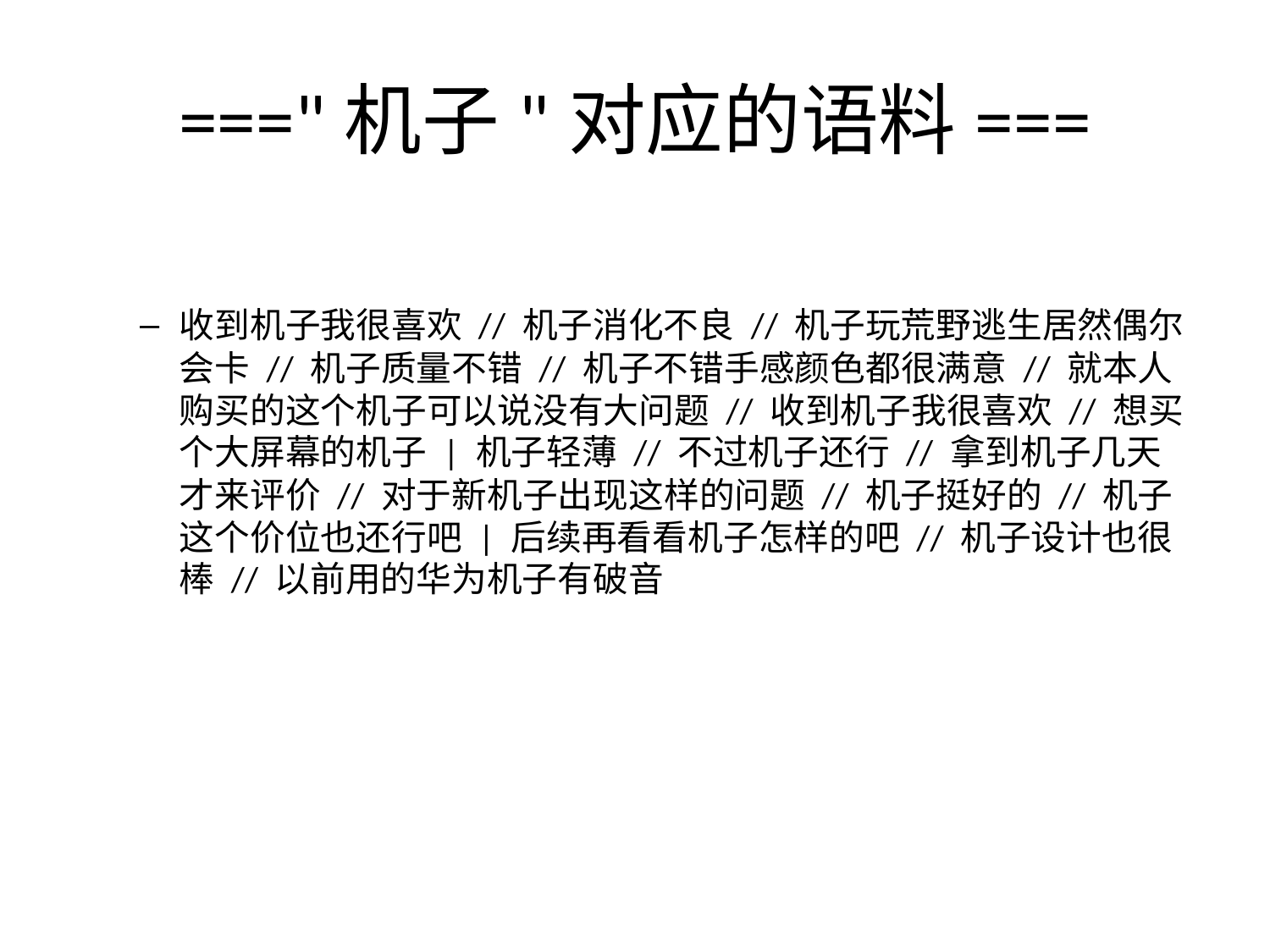

# ==="机子"对应的语料===

收到机子我很喜欢 // 机子消化不良 // 机子玩荒野逃生居然偶尔会卡 // 机子质量不错 // 机子不错手感颜色都很满意 // 就本人购买的这个机子可以说没有大问题 // 收到机子我很喜欢 // 想买个大屏幕的机子 | 机子轻薄 // 不过机子还行 // 拿到机子几天才来评价 // 对于新机子出现这样的问题 // 机子挺好的 // 机子这个价位也还行吧 | 后续再看看机子怎样的吧 // 机子设计也很棒 // 以前用的华为机子有破音